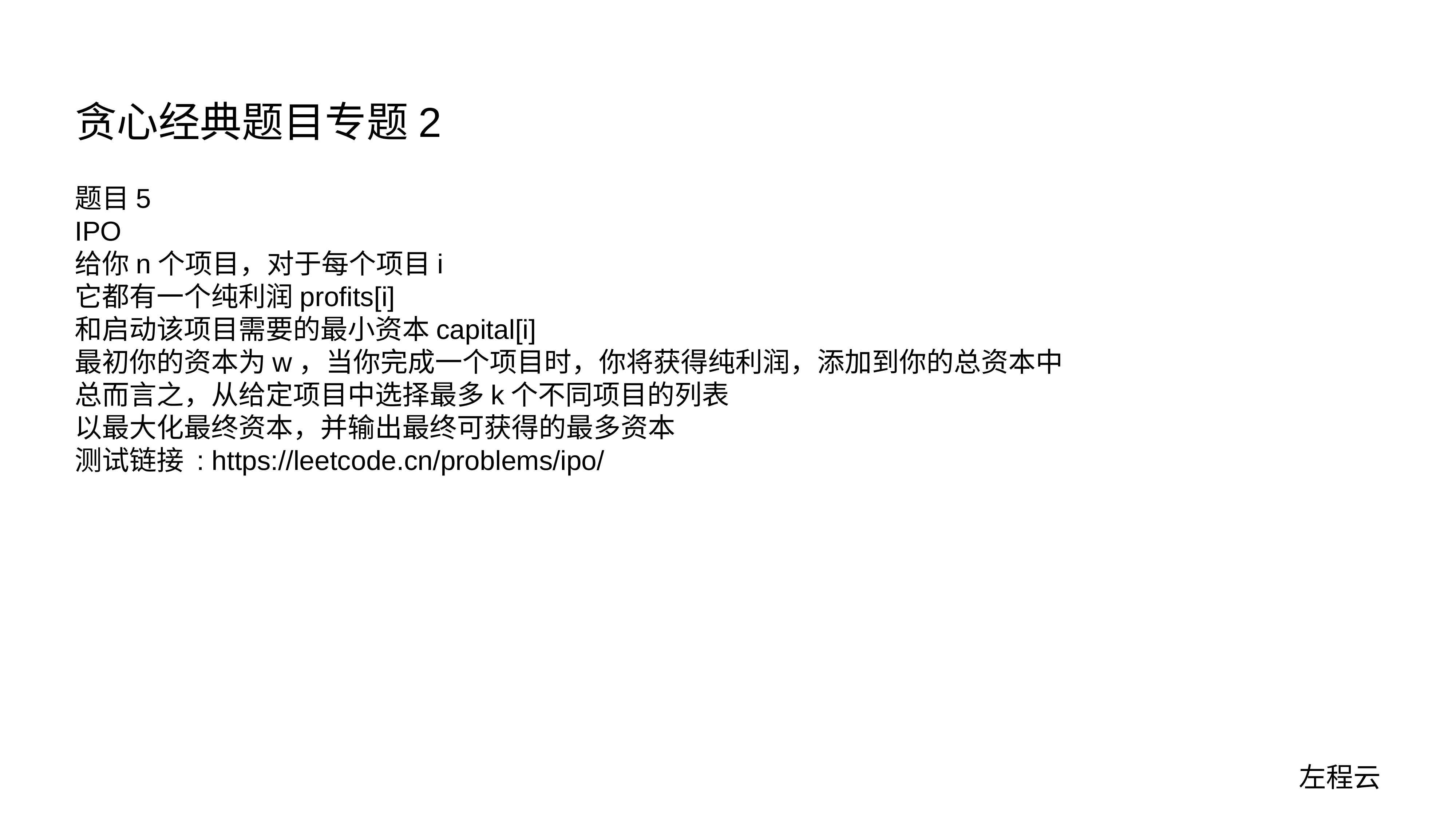

# 贪心经典题目专题2
题目5
IPO
给你n个项目，对于每个项目i
它都有一个纯利润profits[i]
和启动该项目需要的最小资本capital[i]
最初你的资本为w，当你完成一个项目时，你将获得纯利润，添加到你的总资本中
总而言之，从给定项目中选择最多k个不同项目的列表
以最大化最终资本，并输出最终可获得的最多资本
测试链接 : https://leetcode.cn/problems/ipo/
左程云